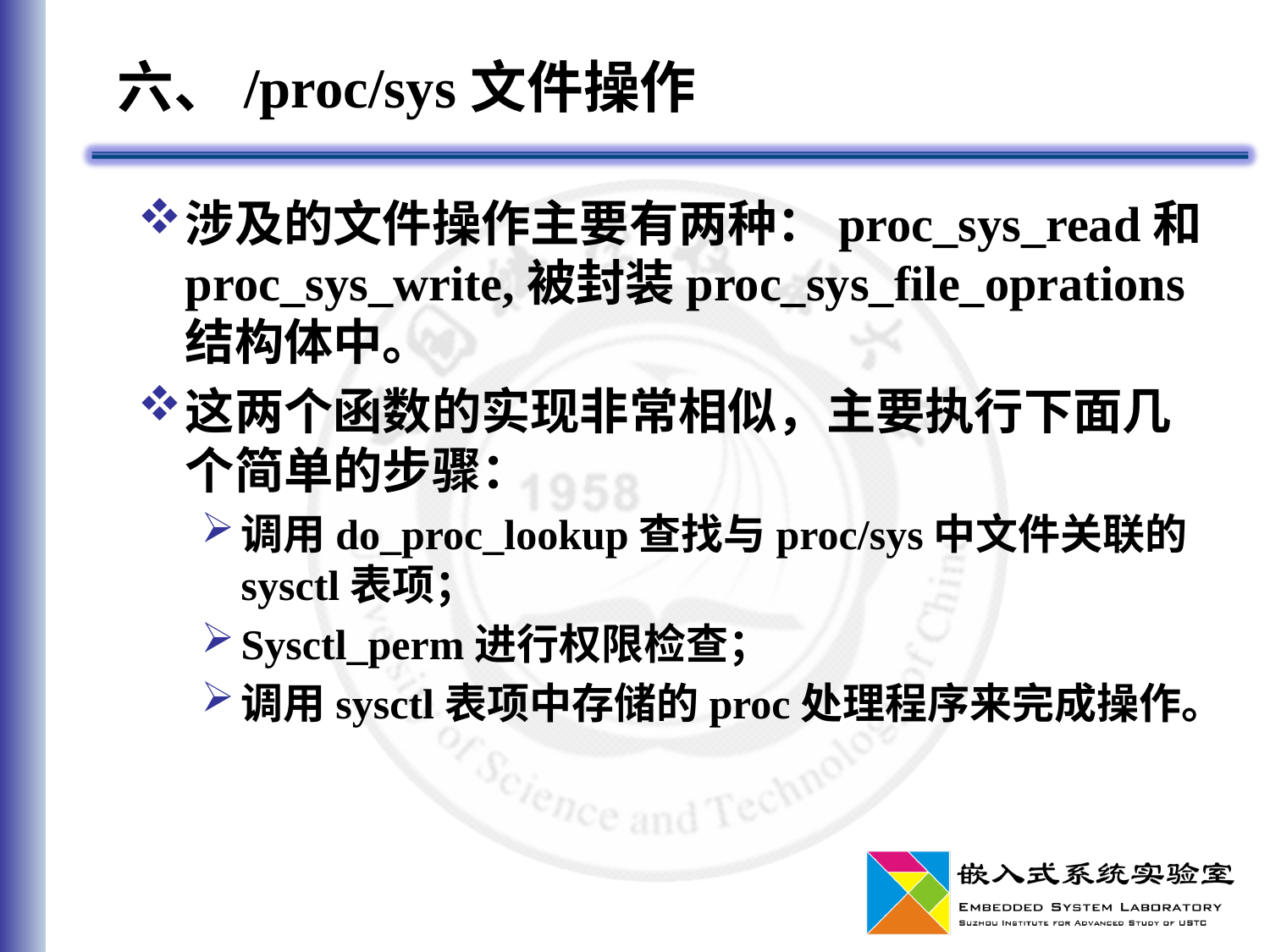

# 六、/proc/sys文件操作
涉及的文件操作主要有两种：proc_sys_read和proc_sys_write,被封装proc_sys_file_oprations结构体中。
这两个函数的实现非常相似，主要执行下面几个简单的步骤：
调用do_proc_lookup查找与proc/sys中文件关联的sysctl表项；
Sysctl_perm进行权限检查；
调用sysctl表项中存储的proc处理程序来完成操作。